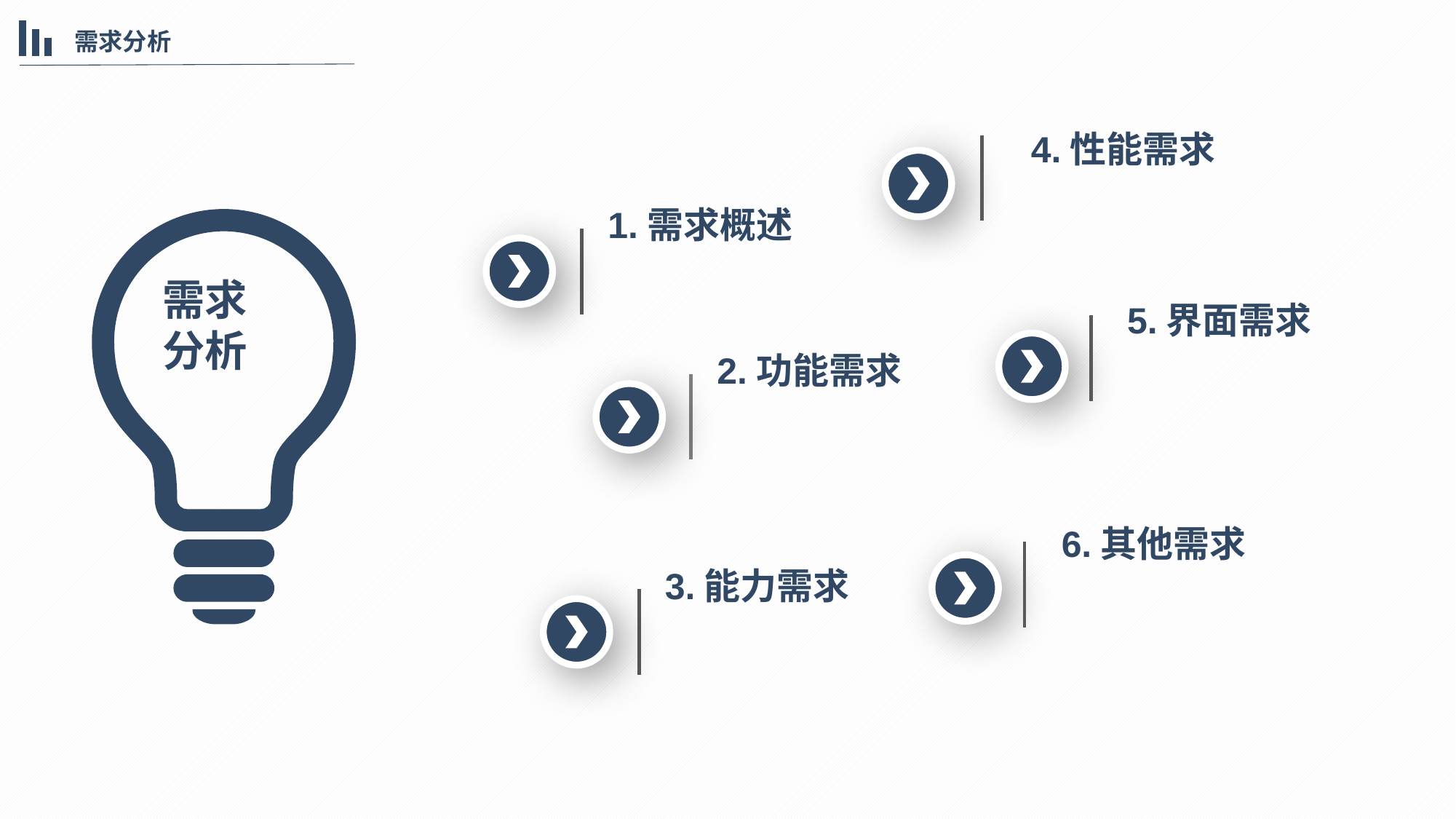

需求分析

4.性能需求

1.需求概述

需求分析
5.界面需求

2.功能需求

6.其他需求

3.能力需求